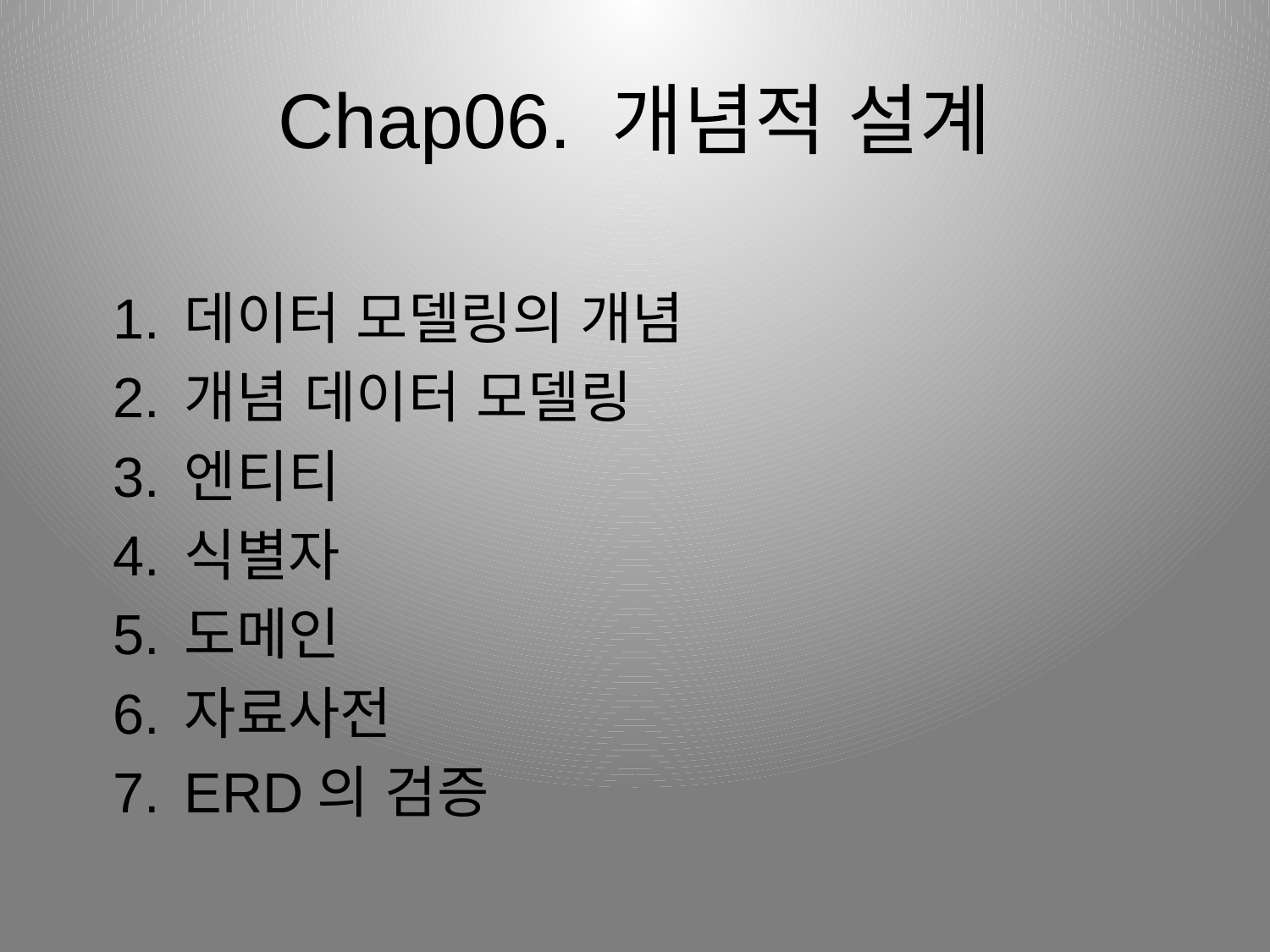

# Chap06. 개념적 설계
데이터 모델링의 개념
개념 데이터 모델링
엔티티
식별자
도메인
자료사전
ERD의 검증